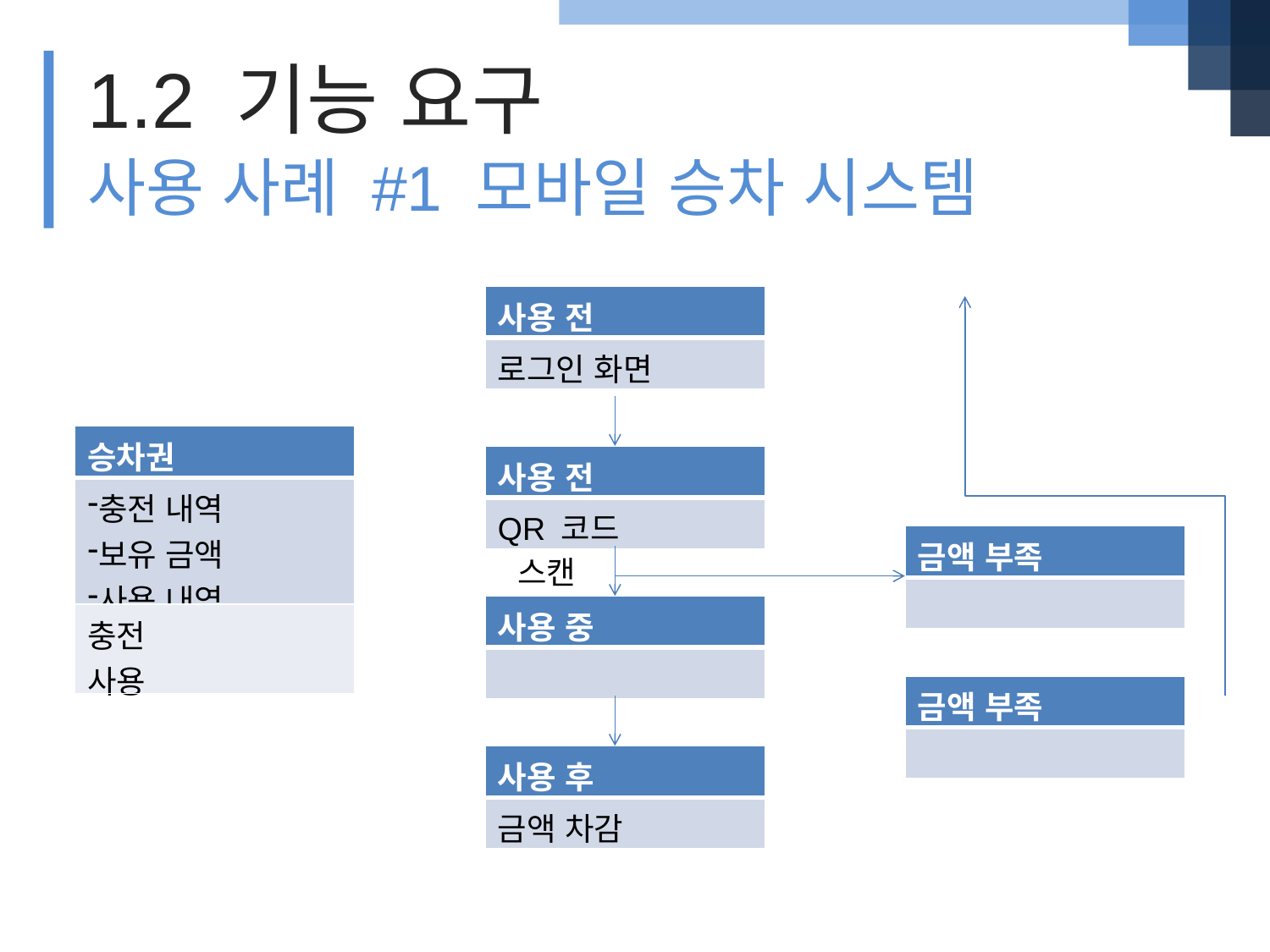

1.2 기능 요구

사용 사례 #1 모바일 승차 시스템
| 사용 전 |
| --- |
| 로그인 화면 |
| 승차권 |
| --- |
| 충전 내역 보유 금액 사용 내역 |
| 충전 사용 |
| 사용 전 |
| --- |
| QR 코드 |
| 금액 부족 |
| --- |
|  |
스캔
| 사용 중 |
| --- |
|  |
| 금액 부족 |
| --- |
|  |
| 사용 후 |
| --- |
| 금액 차감 |